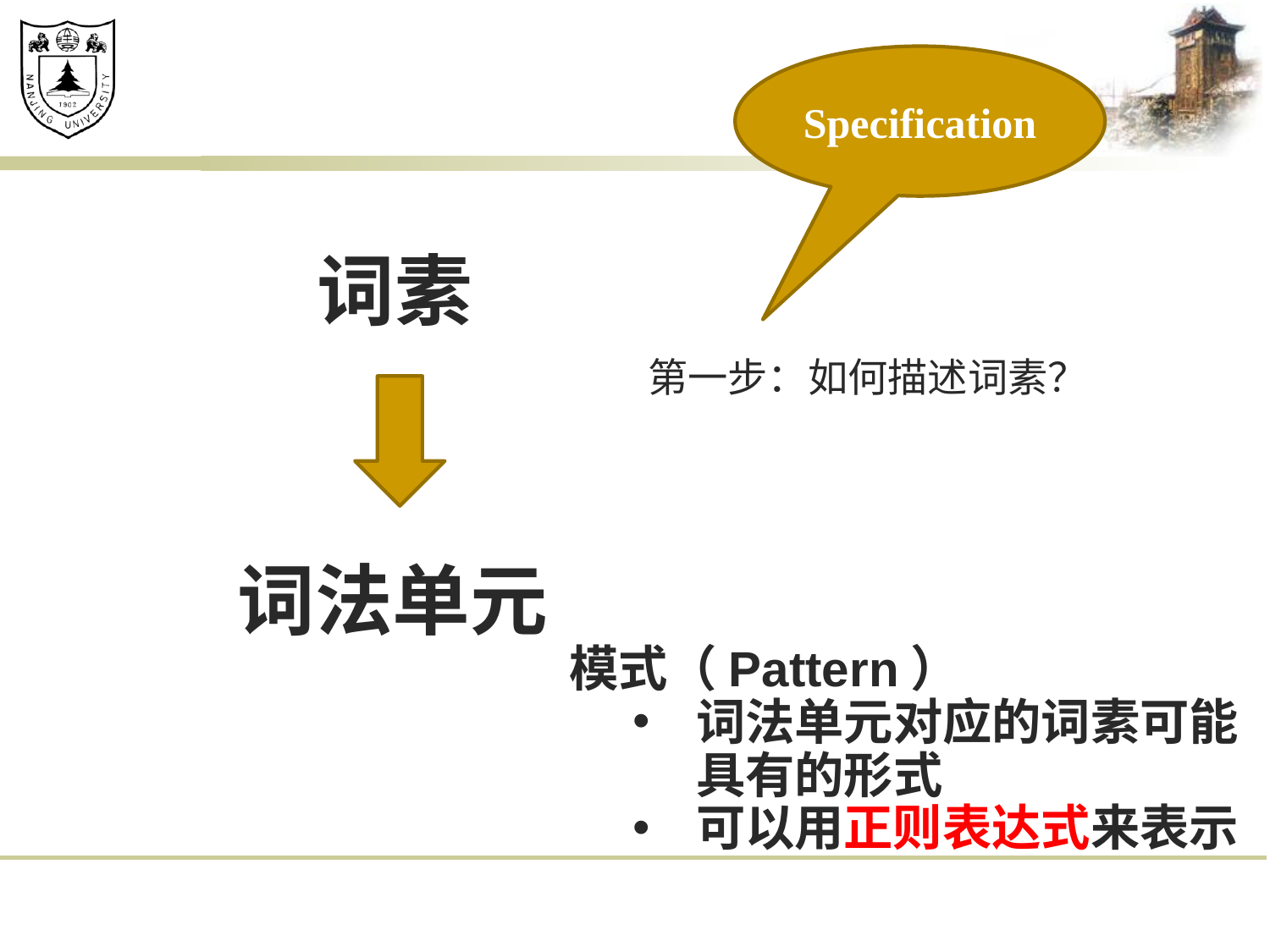

Specification
词素
# 第一步：如何描述词素？

词法单元
模式（Pattern）
词法单元对应的词素可能具有的形式
可以用正则表达式来表示